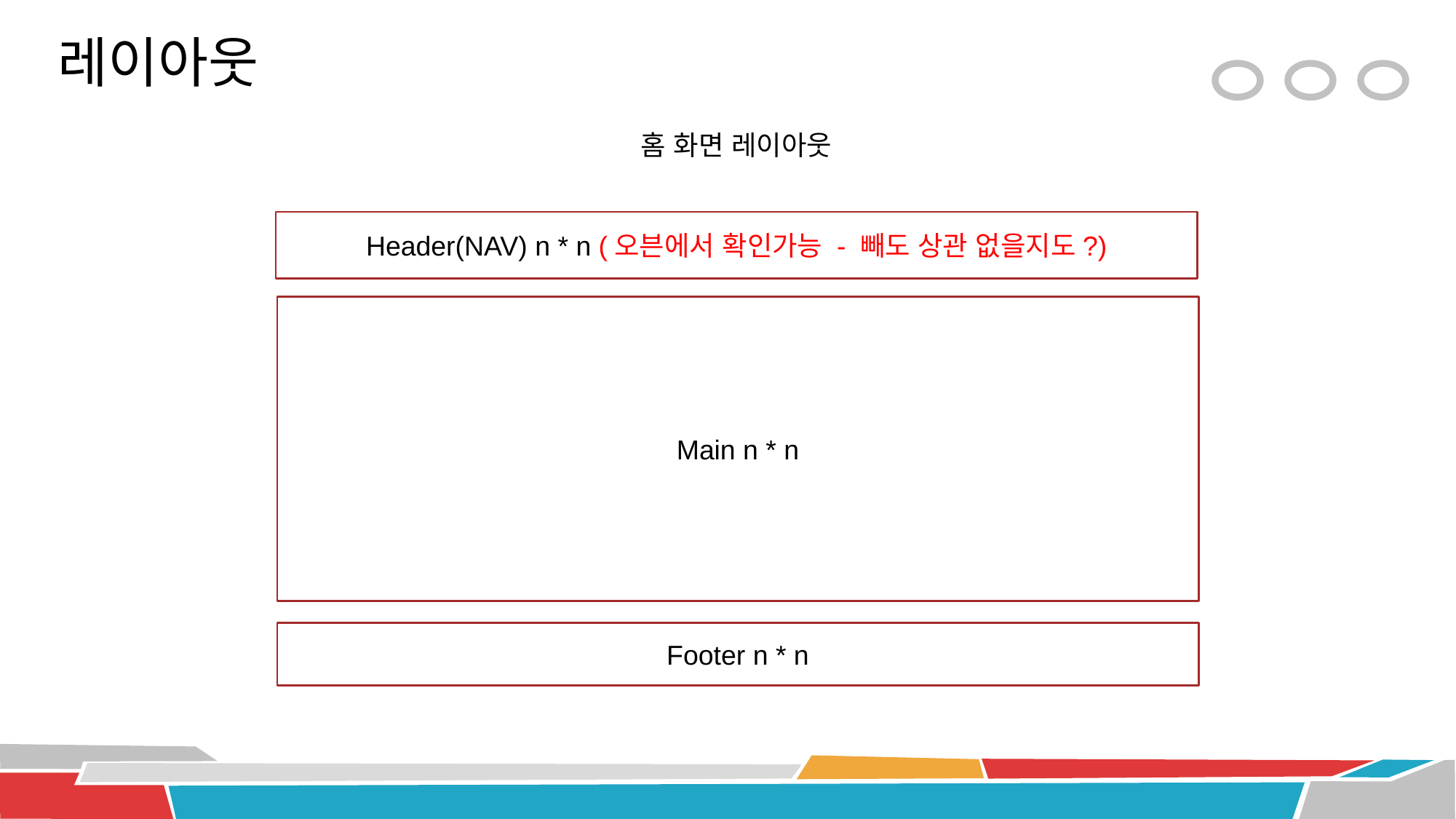

레이아웃
홈 화면 레이아웃
Header(NAV) n * n (오븐에서 확인가능 - 빼도 상관 없을지도?)
Main n * n
Footer n * n